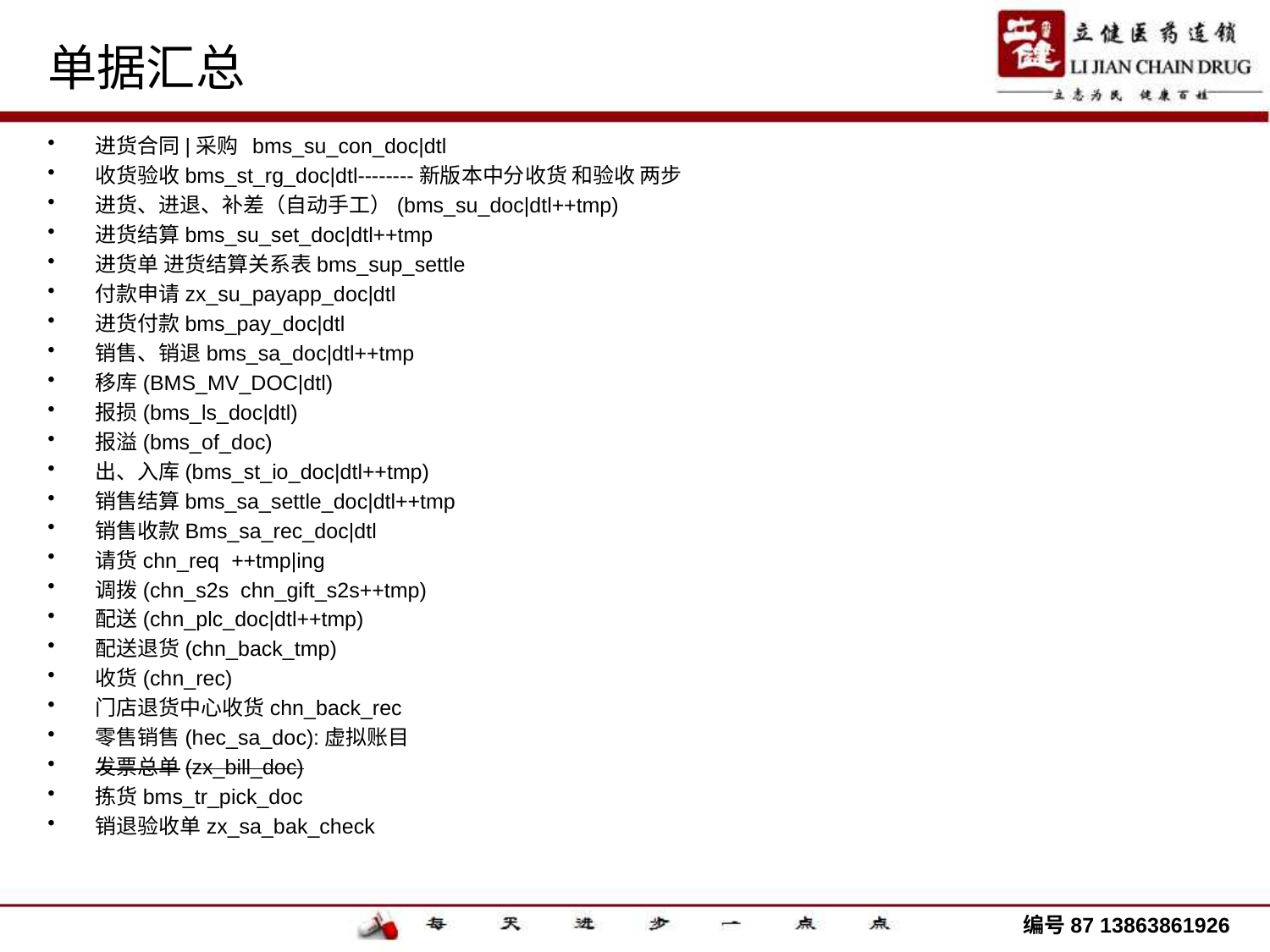

# 单据汇总
进货合同|采购  bms_su_con_doc|dtl
收货验收bms_st_rg_doc|dtl--------新版本中分收货 和验收 两步
进货、进退、补差（自动手工）(bms_su_doc|dtl++tmp)
进货结算bms_su_set_doc|dtl++tmp
进货单 进货结算关系表bms_sup_settle
付款申请zx_su_payapp_doc|dtl
进货付款bms_pay_doc|dtl
销售、销退bms_sa_doc|dtl++tmp
移库(BMS_MV_DOC|dtl)
报损(bms_ls_doc|dtl)
报溢(bms_of_doc)
出、入库(bms_st_io_doc|dtl++tmp)
销售结算bms_sa_settle_doc|dtl++tmp
销售收款Bms_sa_rec_doc|dtl
请货chn_req  ++tmp|ing
调拨(chn_s2s  chn_gift_s2s++tmp)
配送(chn_plc_doc|dtl++tmp)
配送退货(chn_back_tmp)
收货(chn_rec)
门店退货中心收货chn_back_rec
零售销售(hec_sa_doc):虚拟账目
发票总单(zx_bill_doc)
拣货bms_tr_pick_doc
销退验收单zx_sa_bak_check